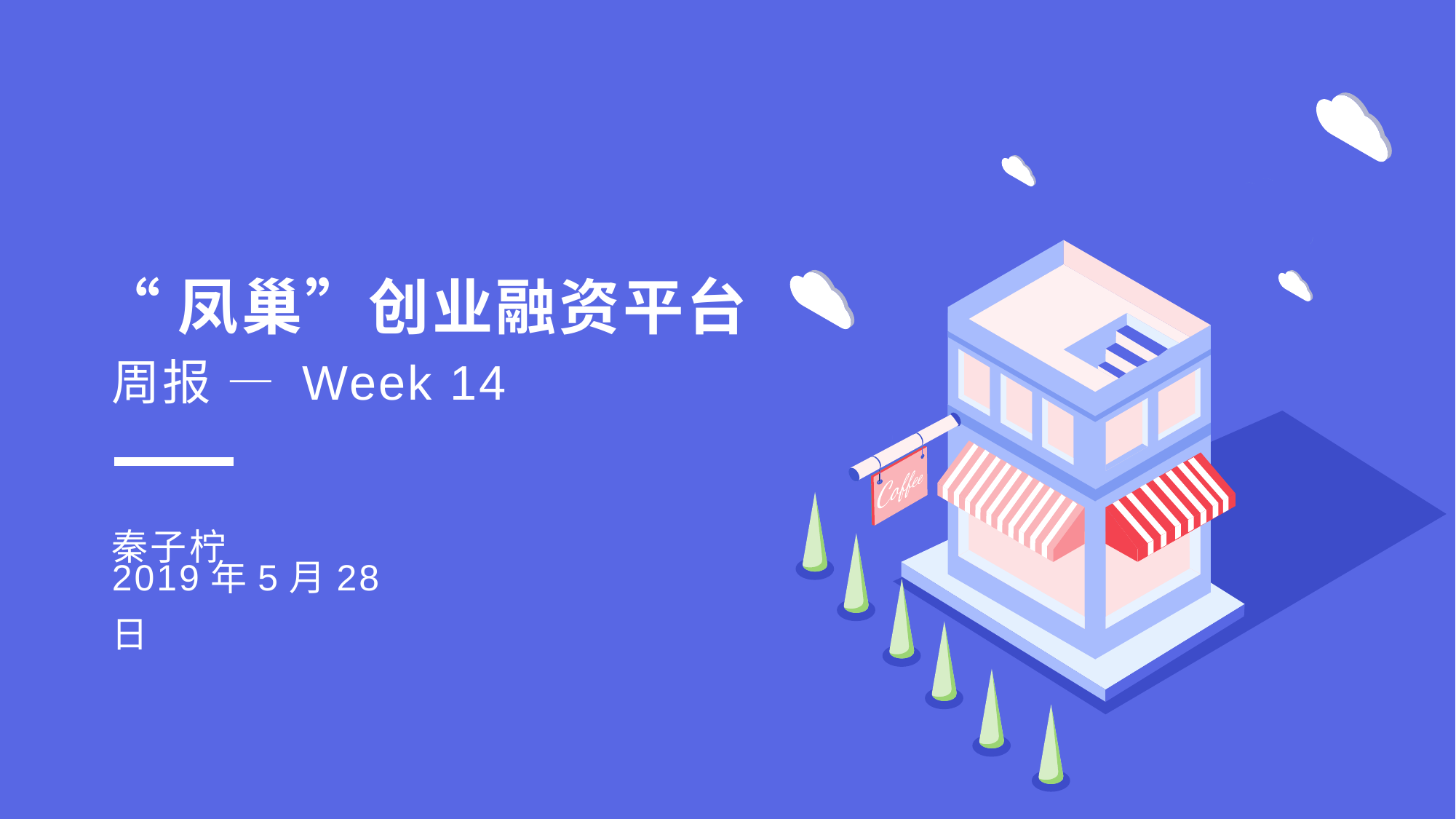

# “凤巢”创业融资平台
周报 — Week 14
秦子柠
2019年5月28日